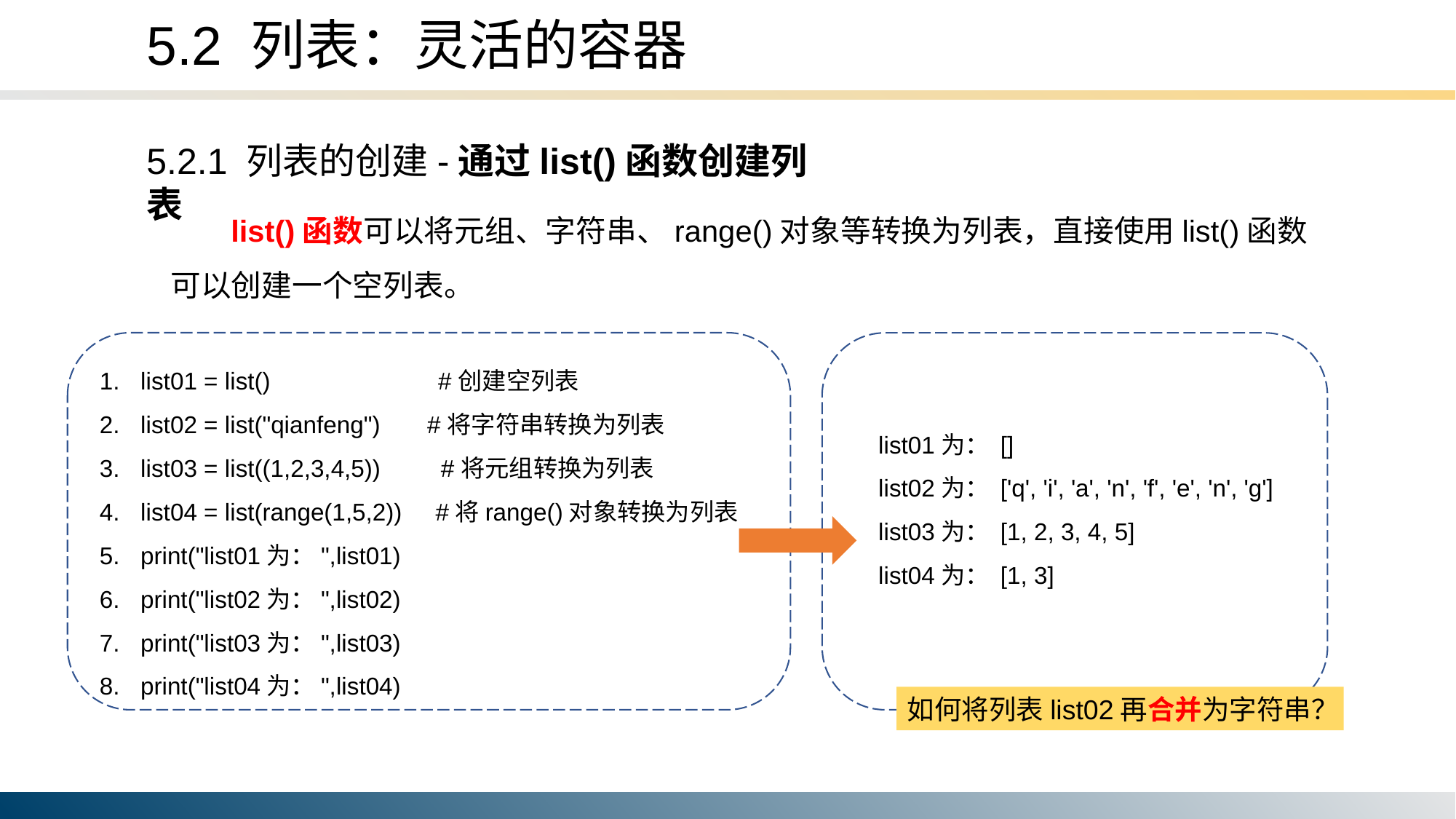

5.2 列表：灵活的容器
5.2.1 列表的创建-通过list()函数创建列表
list()函数可以将元组、字符串、range()对象等转换为列表，直接使用list()函数可以创建一个空列表。

list01 = list()                         #创建空列表
list02 = list("qianfeng")       #将字符串转换为列表
list03 = list((1,2,3,4,5))         #将元组转换为列表
list04 = list(range(1,5,2))     #将range()对象转换为列表
print("list01为：",list01)
print("list02为：",list02)
print("list03为：",list03)
print("list04为：",list04)
list01为： []
list02为： ['q', 'i', 'a', 'n', 'f', 'e', 'n', 'g']
list03为： [1, 2, 3, 4, 5]
list04为： [1, 3]

如何将列表list02再合并为字符串？